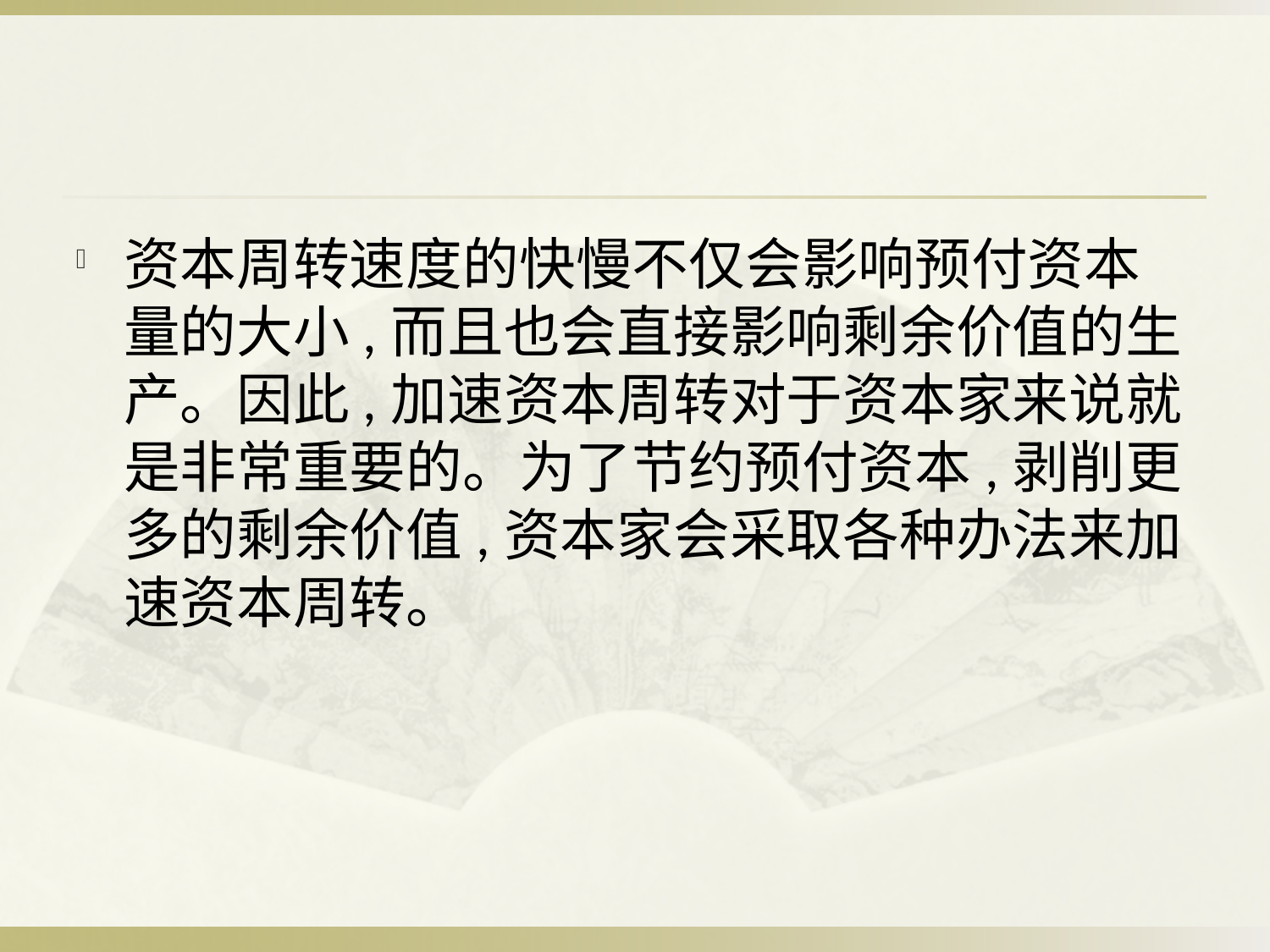

#
资本周转速度的快慢不仅会影响预付资本量的大小,而且也会直接影响剩余价值的生产。因此,加速资本周转对于资本家来说就是非常重要的。为了节约预付资本,剥削更多的剩余价值,资本家会采取各种办法来加速资本周转。